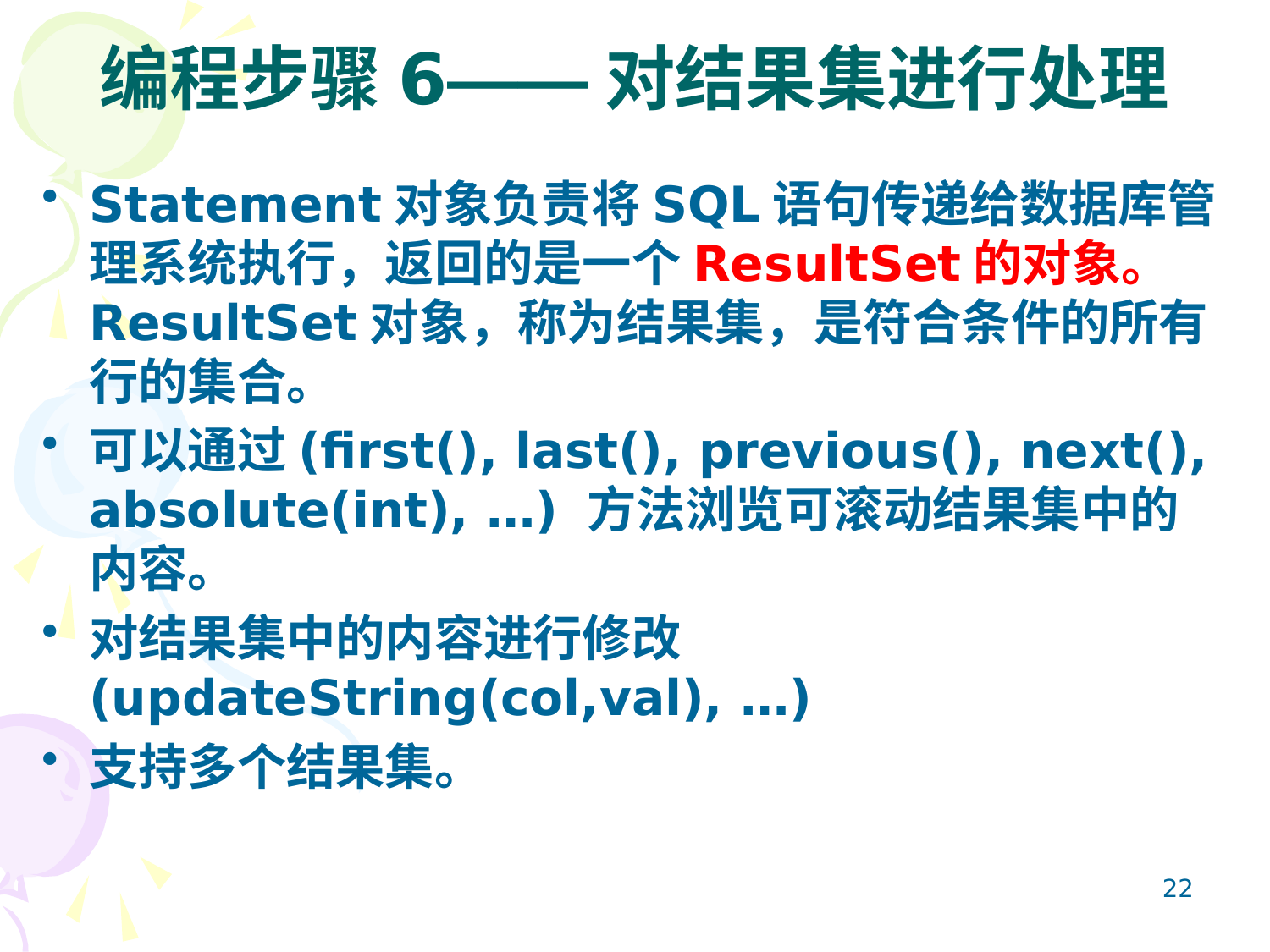

# 编程步骤6——对结果集进行处理
Statement对象负责将SQL语句传递给数据库管理系统执行，返回的是一个ResultSet的对象。 ResultSet对象，称为结果集，是符合条件的所有行的集合。
可以通过(first(), last(), previous(), next(), absolute(int), …) 方法浏览可滚动结果集中的内容。
对结果集中的内容进行修改(updateString(col,val), …)
支持多个结果集。
22